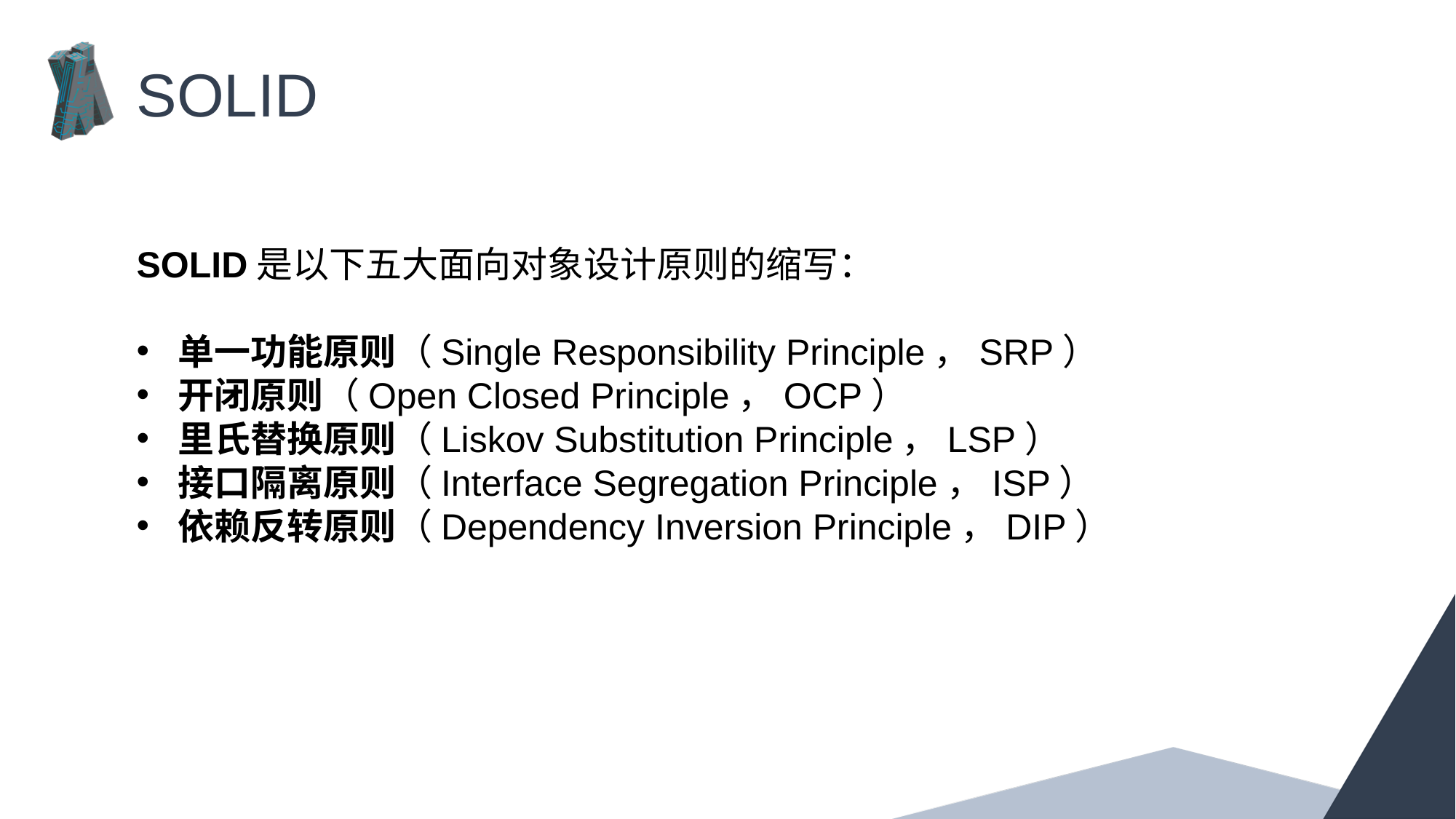

SOLID
SOLID是以下五大面向对象设计原则的缩写：

单一功能原则（Single Responsibility Principle，SRP）
开闭原则（Open Closed Principle，OCP）
里氏替换原则（Liskov Substitution Principle，LSP）
接口隔离原则（Interface Segregation Principle，ISP）
依赖反转原则（Dependency Inversion Principle，DIP）